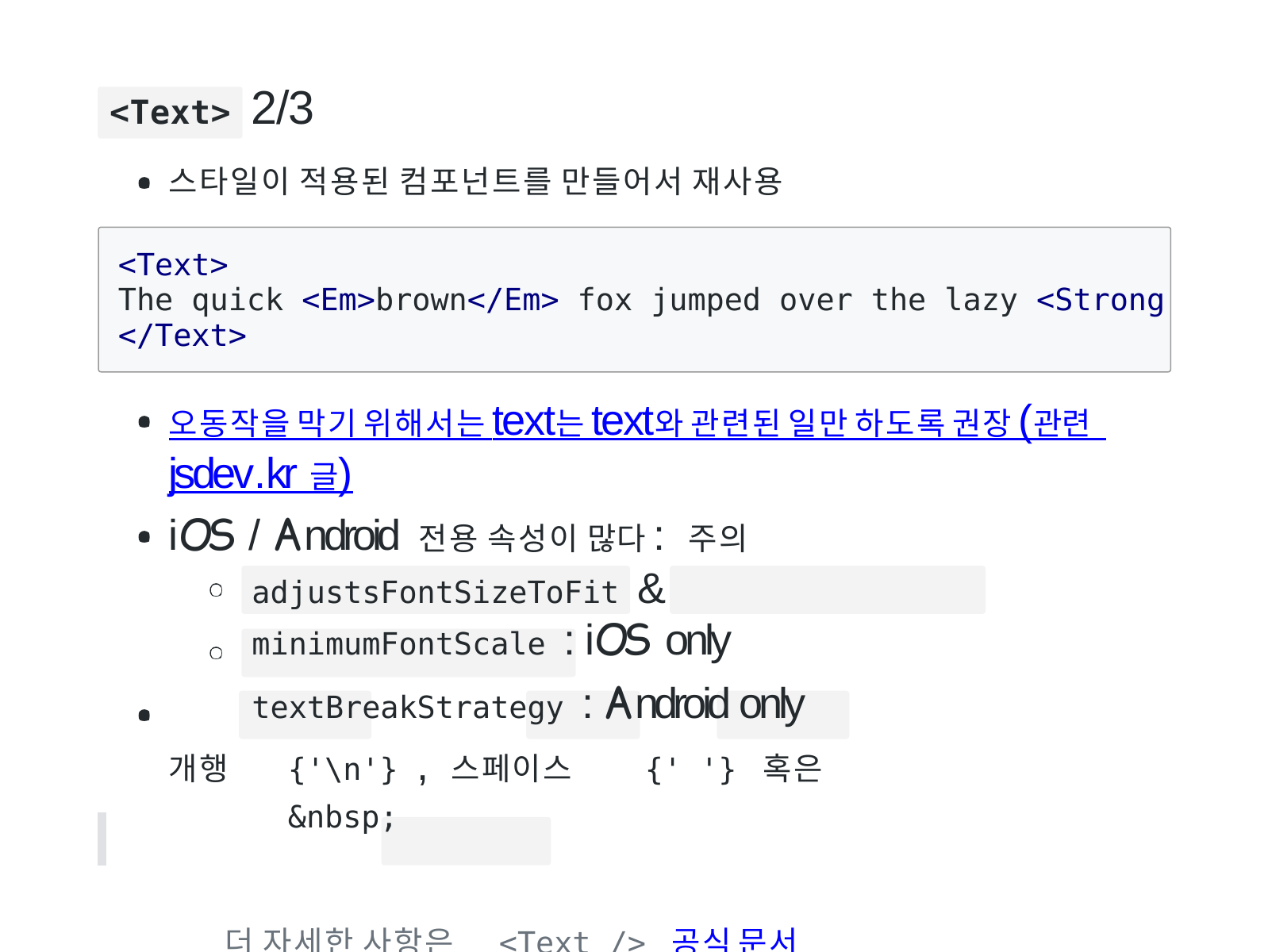

# <Text> 2/3

스타일이 적용된 컴포넌트를 만들어서 재사용

<Text>
The quick <Em>brown</Em> fox jumped over the lazy <Strong
</Text>

오동작을 막기 위해서는 text는 text와 관련된 일만 하도록 권장 (관련  jsdev.kr 글)
iOS / Android 전용 속성이 많다: 주의
adjustsFontSizeToFit &	minimumFontScale : iOS only
textBreakStrategy : Android only  개행	{'\n'} , 스페이스	{' '} 혹은	&nbsp;

더 자세한 사항은	<Text /> 공식 문서